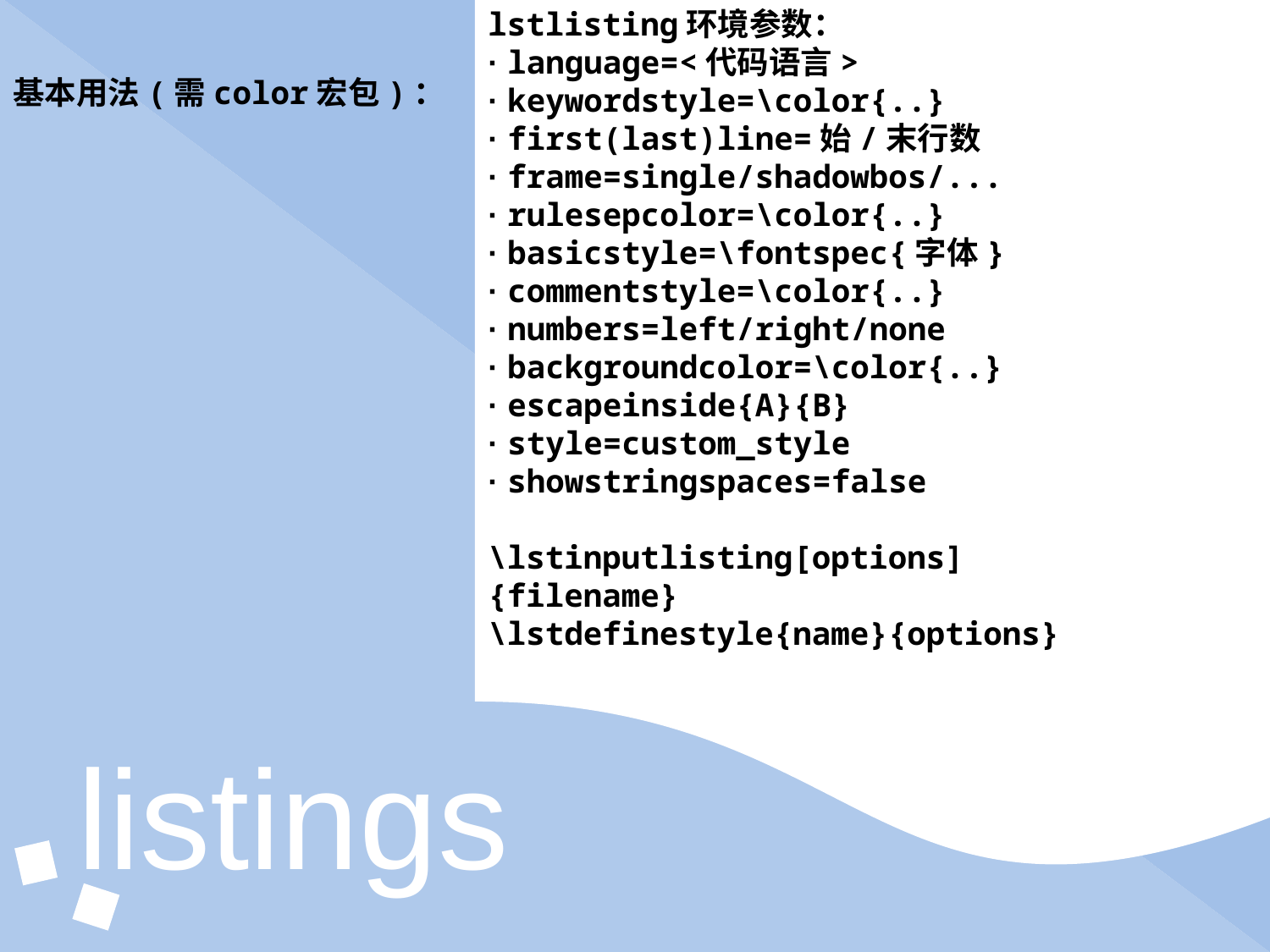

lstlisting环境参数：
· language=<代码语言>
· keywordstyle=\color{..}
· first(last)line=始/末行数
· frame=single/shadowbos/...
· rulesepcolor=\color{..}
· basicstyle=\fontspec{字体}
· commentstyle=\color{..}
· numbers=left/right/none
· backgroundcolor=\color{..}
· escapeinside{A}{B}
· style=custom_style
· showstringspaces=false

\lstinputlisting[options]
{filename}
\lstdefinestyle{name}{options}

基本用法(需color宏包)：

listings